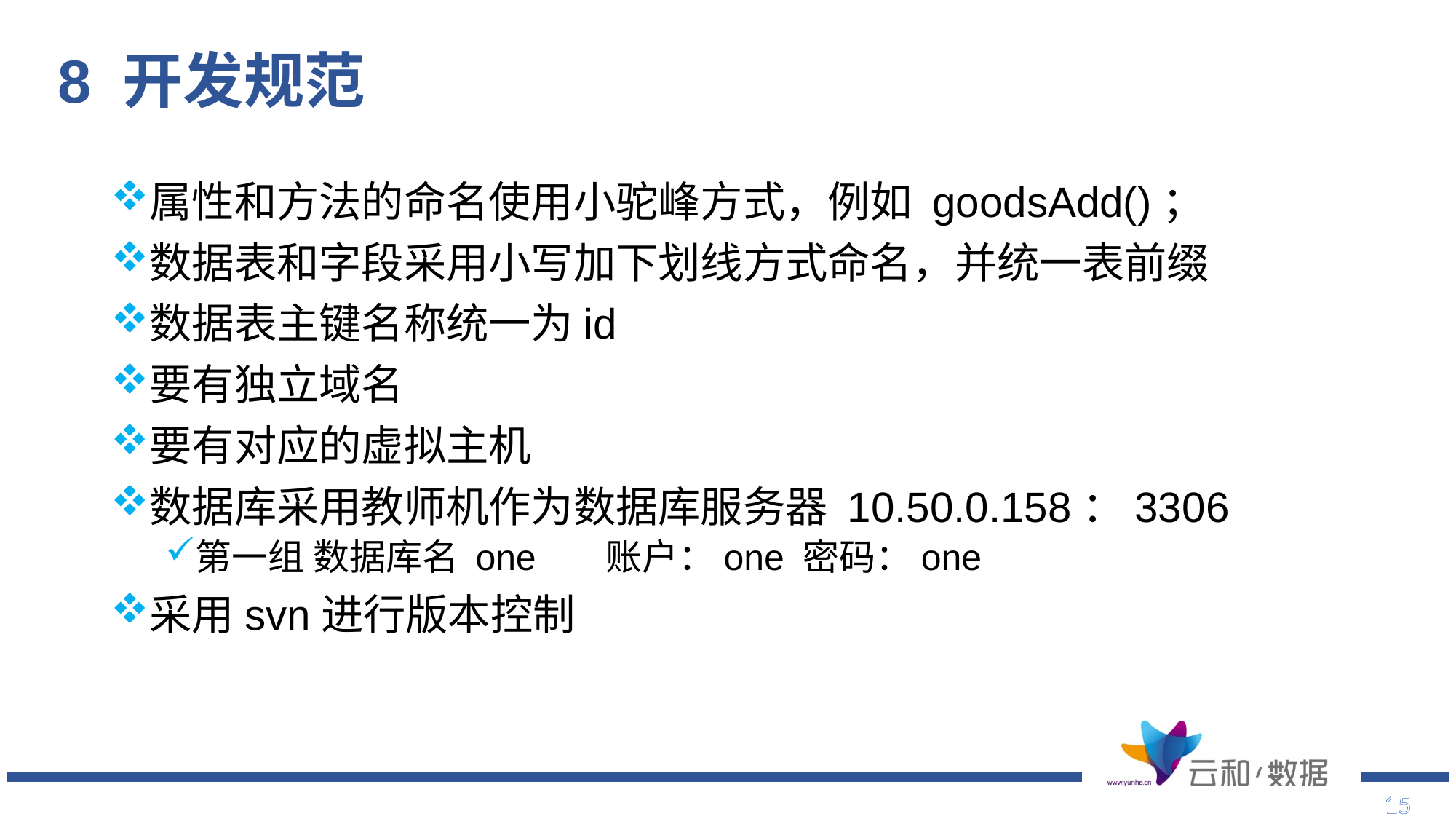

# 8 开发规范
属性和方法的命名使用小驼峰方式，例如 goodsAdd()；
数据表和字段采用小写加下划线方式命名，并统一表前缀
数据表主键名称统一为id
要有独立域名
要有对应的虚拟主机
数据库采用教师机作为数据库服务器 10.50.0.158：3306
第一组 数据库名 one      账户：one 密码：one
采用svn进行版本控制